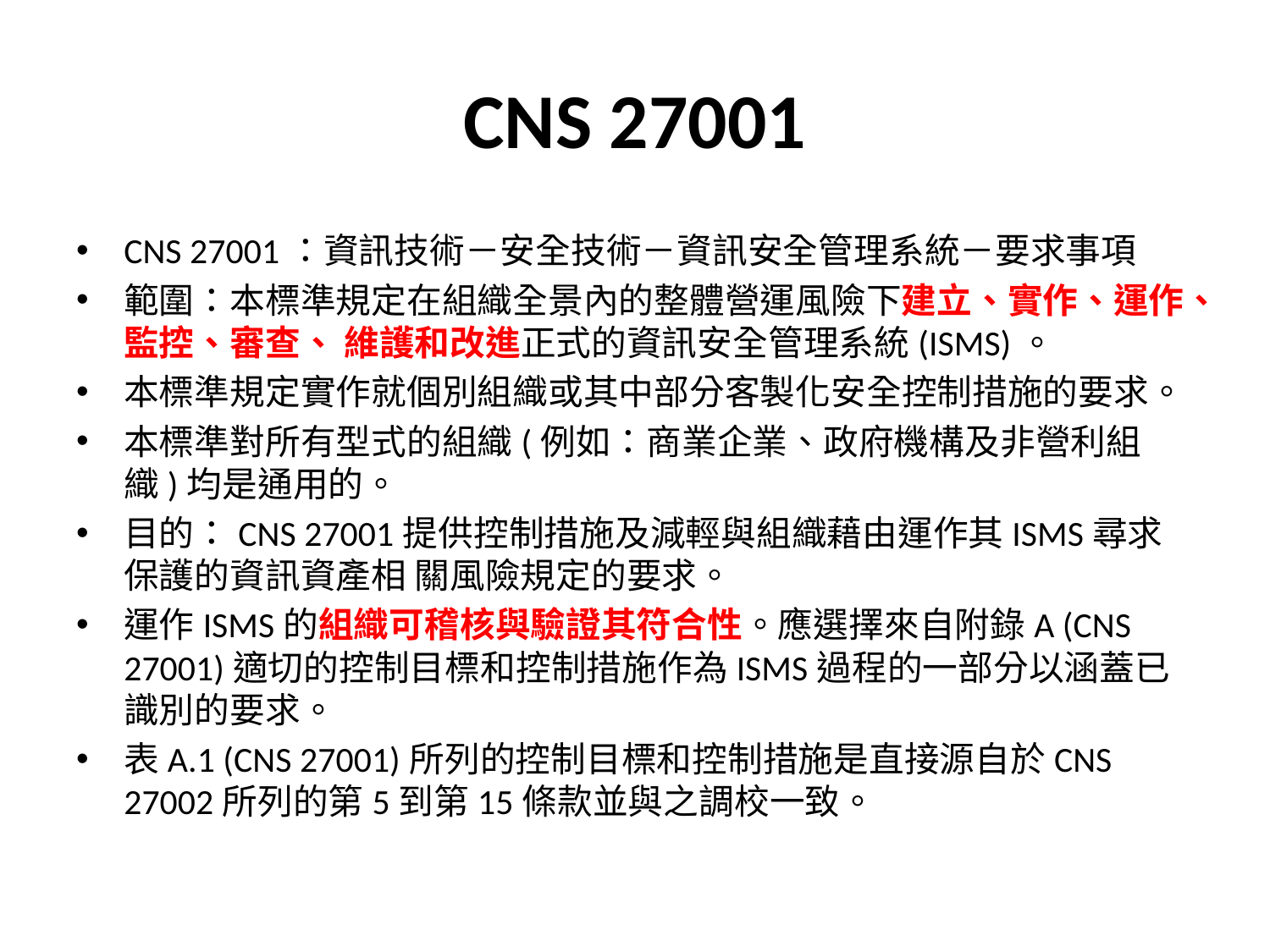

# CNS 27001
CNS 27001：資訊技術－安全技術－資訊安全管理系統－要求事項
範圍：本標準規定在組織全景內的整體營運風險下建立、實作、運作、監控、審查、 維護和改進正式的資訊安全管理系統(ISMS)。
本標準規定實作就個別組織或其中部分客製化安全控制措施的要求。
本標準對所有型式的組織(例如：商業企業、政府機構及非營利組織)均是通用的。
目的：CNS 27001提供控制措施及減輕與組織藉由運作其ISMS尋求保護的資訊資產相 關風險規定的要求。
運作ISMS的組織可稽核與驗證其符合性。應選擇來自附錄A (CNS 27001)適切的控制目標和控制措施作為ISMS過程的一部分以涵蓋已 識別的要求。
表A.1 (CNS 27001)所列的控制目標和控制措施是直接源自於CNS 27002所列的第5到第15條款並與之調校一致。